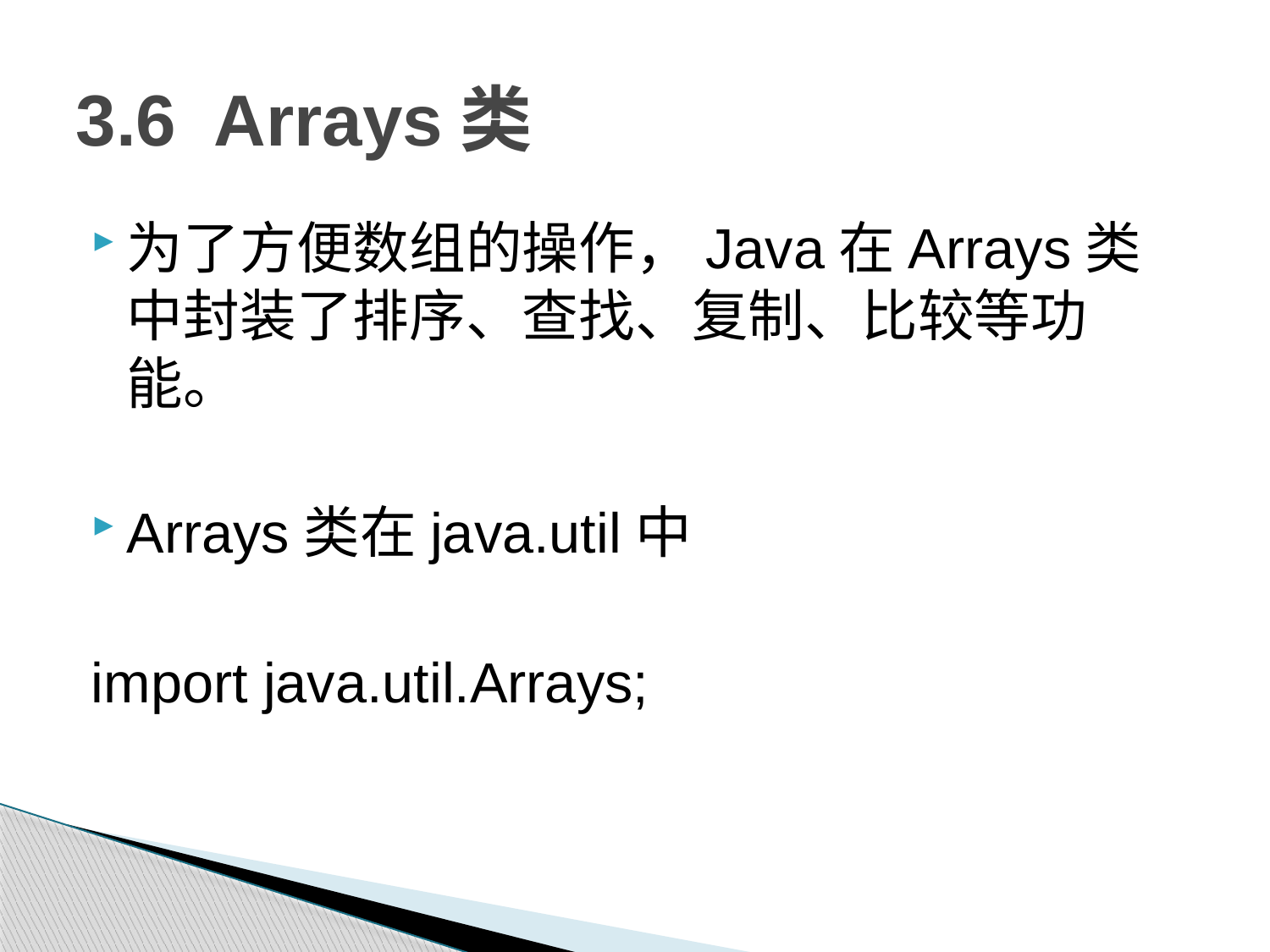

# 3.6  Arrays类
为了方便数组的操作，Java在Arrays类中封装了排序、查找、复制、比较等功能。

Arrays类在java.util中

import java.util.Arrays;